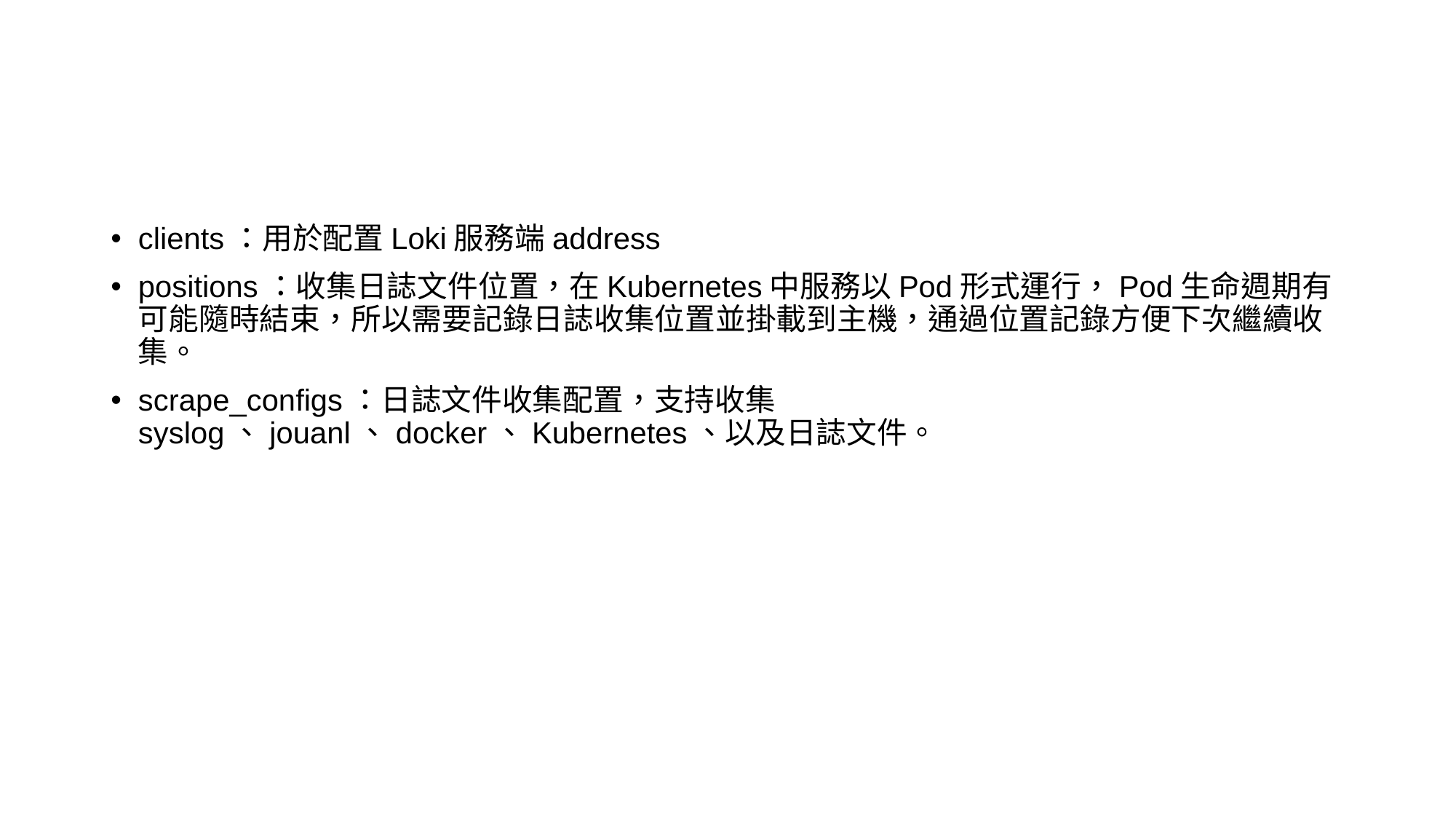

#
clients：用於配置Loki服務端address
positions：收集日誌文件位置，在Kubernetes中服務以Pod形式運行，Pod生命週期有可能隨時結束，所以需要記錄日誌收集位置並掛載到主機，通過位置記錄方便下次繼續收集。
scrape_configs：日誌文件收集配置，支持收集syslog、jouanl、docker、Kubernetes、以及日誌文件。